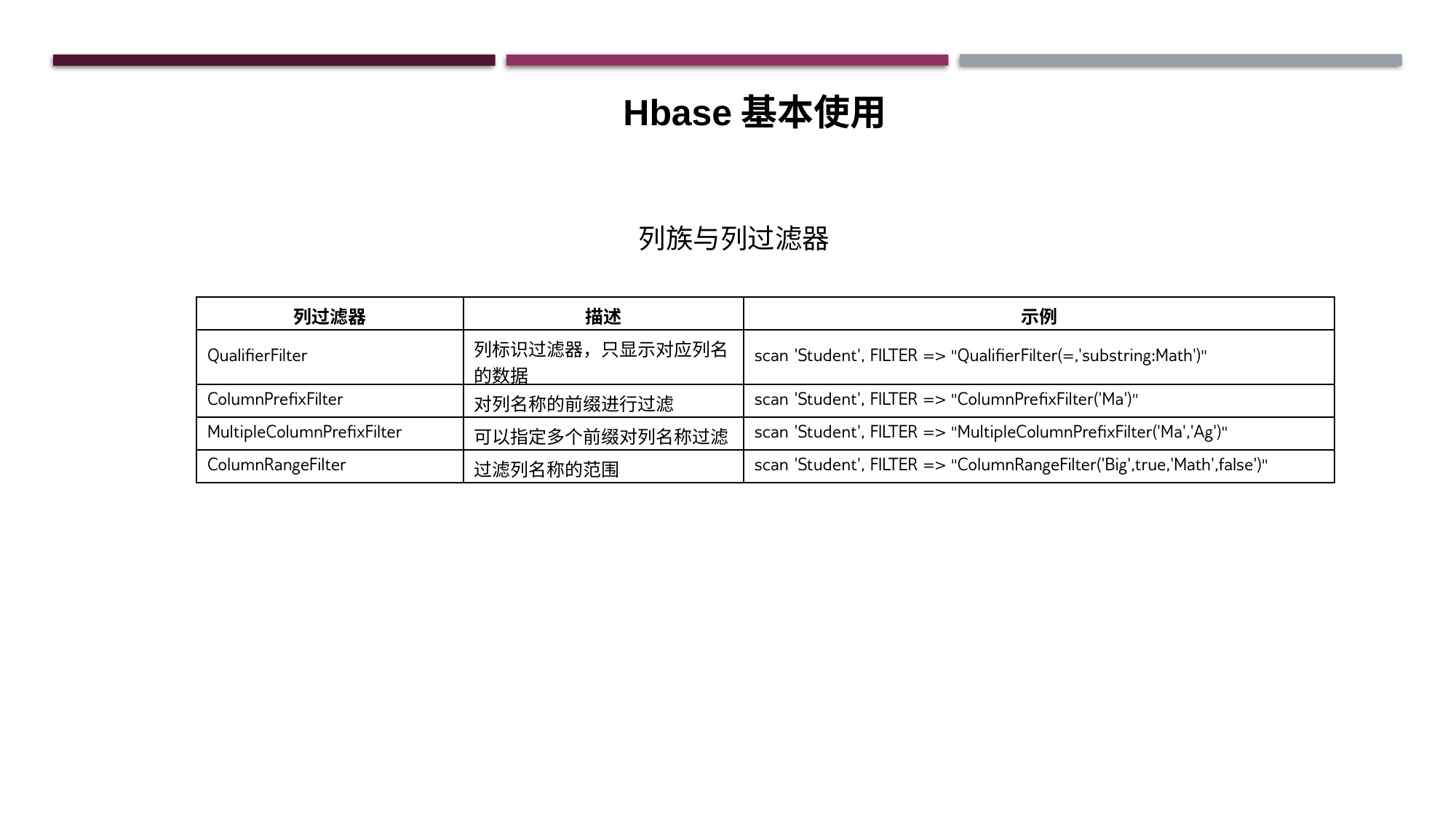

Hbase基本使用
列族与列过滤器
| 列过滤器 | 描述 | 示例 |
| --- | --- | --- |
| QualifierFilter | 列标识过滤器，只显示对应列名的数据 | scan 'Student', FILTER => "QualifierFilter(=,'substring:Math')" |
| ColumnPrefixFilter | 对列名称的前缀进行过滤 | scan 'Student', FILTER => "ColumnPrefixFilter('Ma')" |
| MultipleColumnPrefixFilter | 可以指定多个前缀对列名称过滤 | scan 'Student', FILTER => "MultipleColumnPrefixFilter('Ma','Ag')" |
| ColumnRangeFilter | 过滤列名称的范围 | scan 'Student', FILTER => "ColumnRangeFilter('Big',true,'Math',false')" |